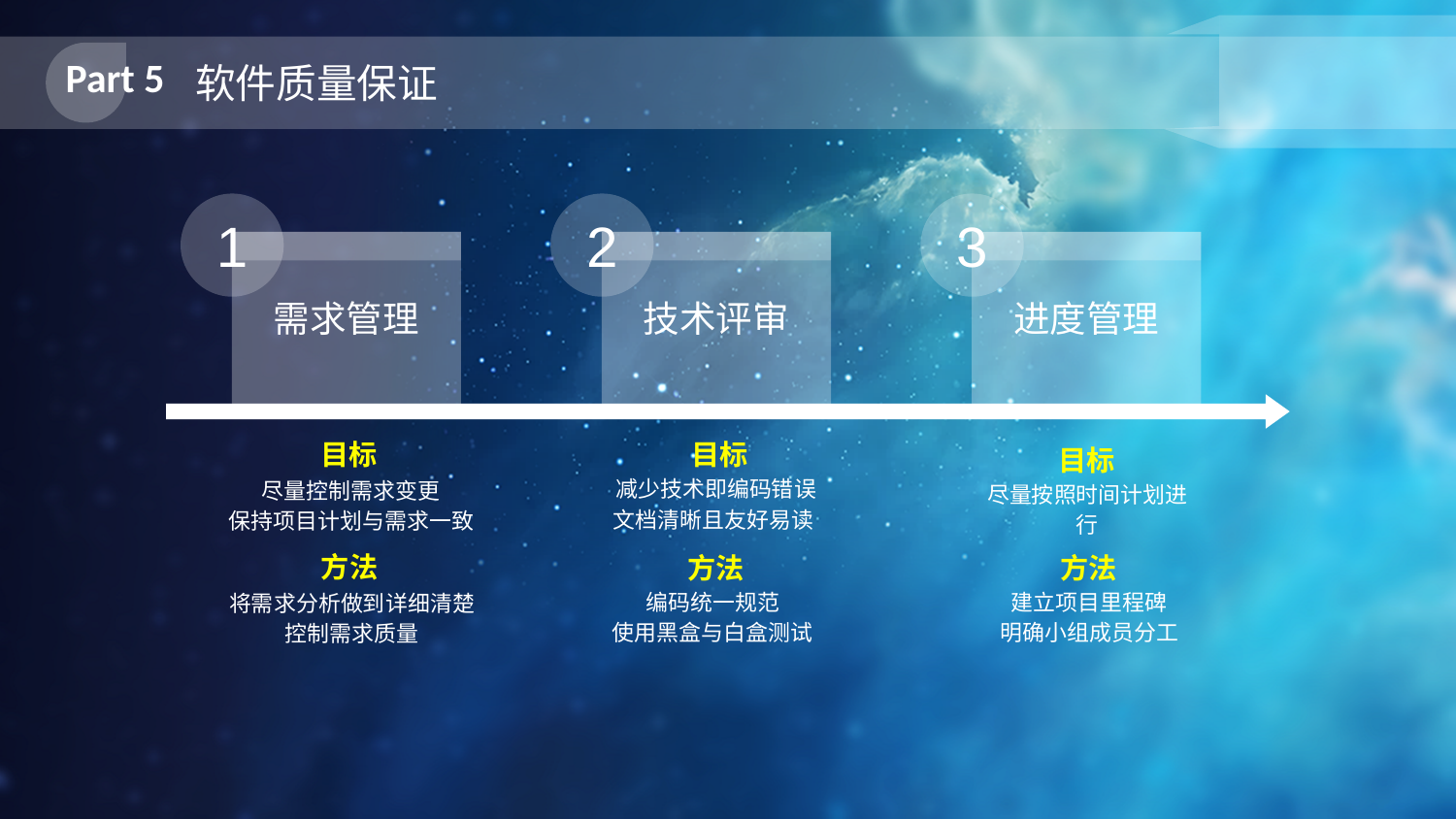

Part 5
软件质量保证

1
需求管理

2
技术评审

3
进度管理

目标
尽量控制需求变更
保持项目计划与需求一致
目标
减少技术即编码错误
文档清晰且友好易读
目标
尽量按照时间计划进行

方法
将需求分析做到详细清楚
控制需求质量
方法
编码统一规范
使用黑盒与白盒测试
方法
建立项目里程碑
明确小组成员分工